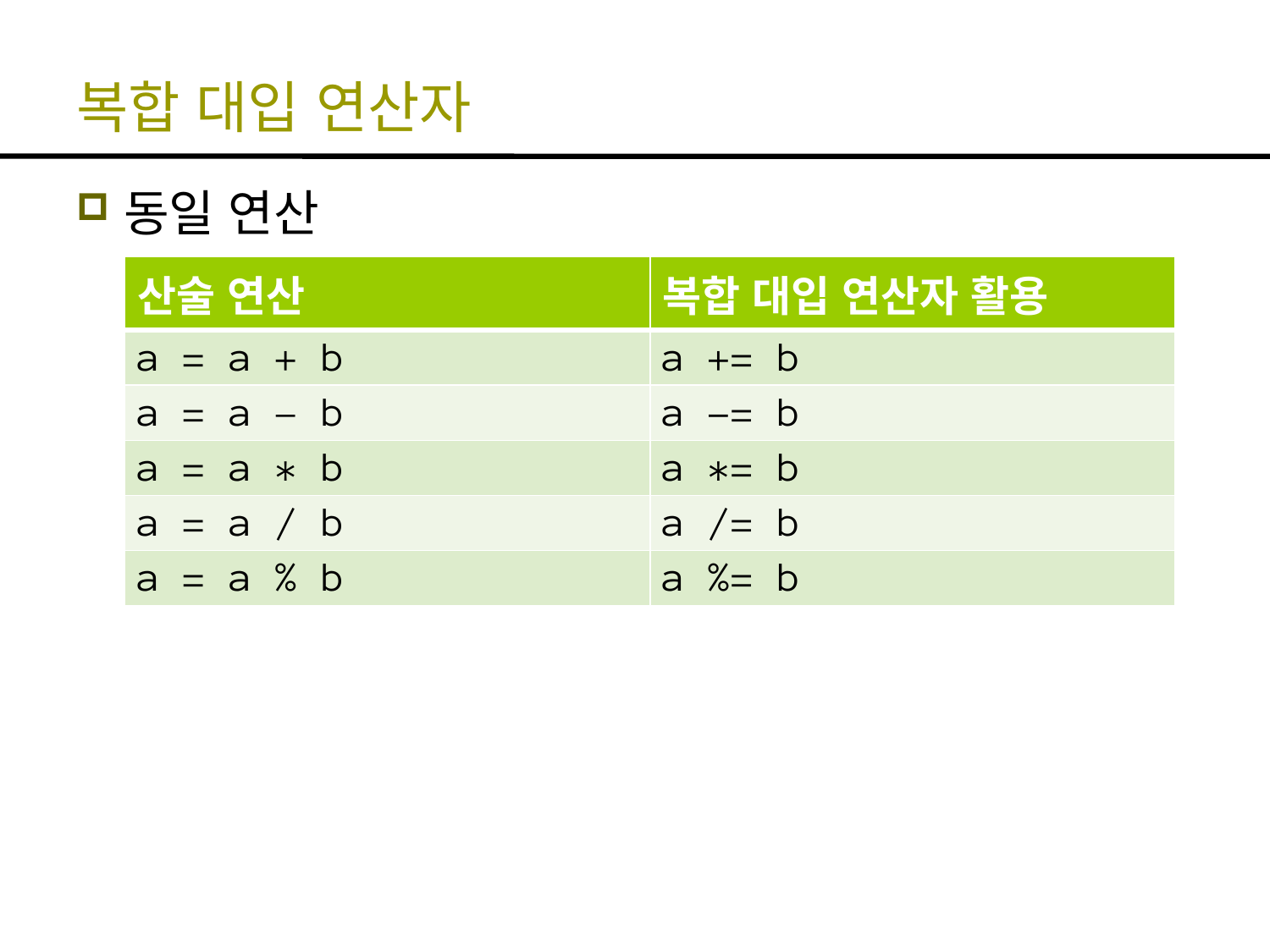

# 복합 대입 연산자
동일 연산
| 산술 연산 | 복합 대입 연산자 활용 |
| --- | --- |
| a = a + b | a += b |
| a = a – b | a -= b |
| a = a \* b | a \*= b |
| a = a / b | a /= b |
| a = a % b | a %= b |